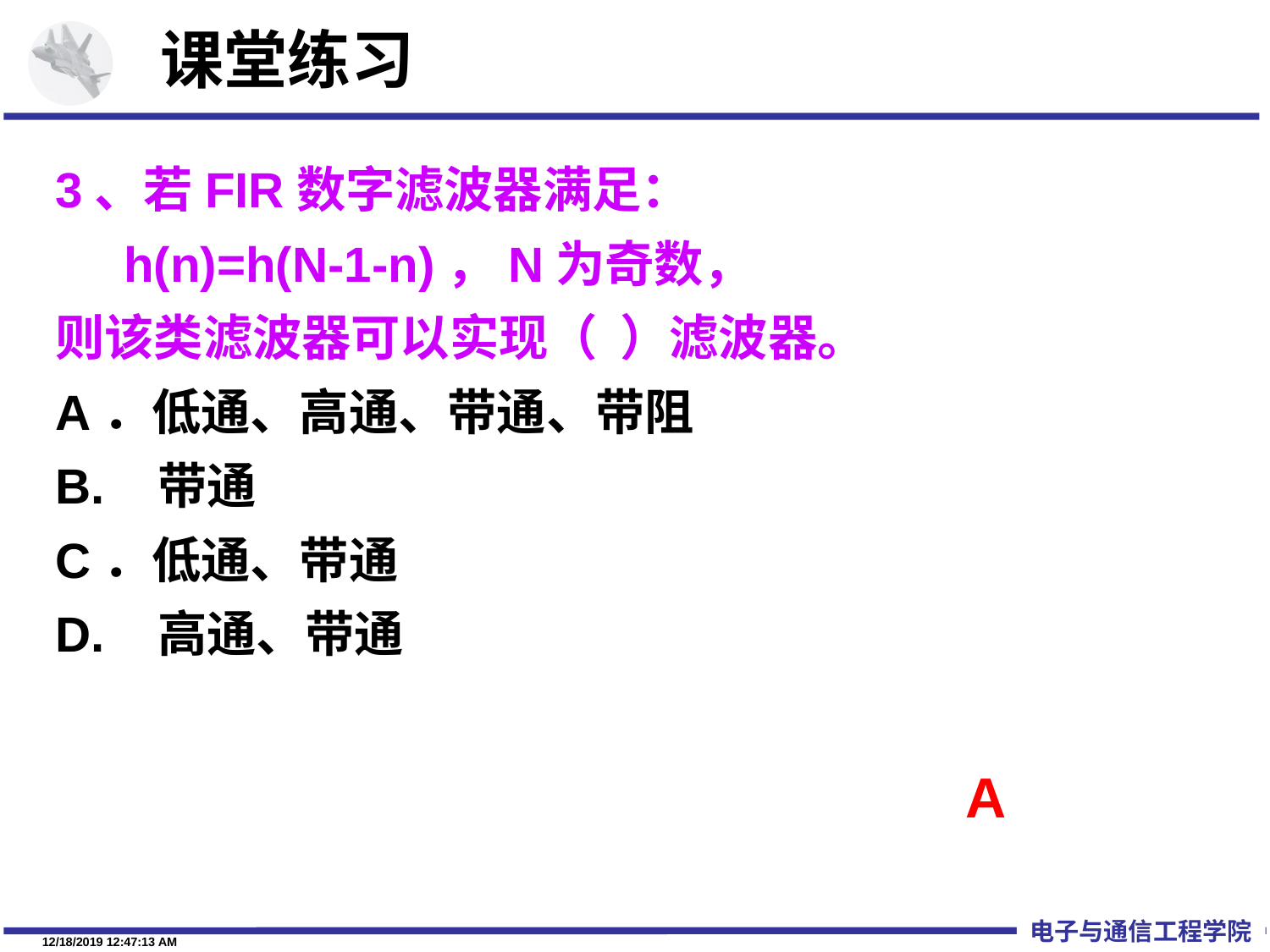

# 课堂练习
3、若FIR数字滤波器满足：
     h(n)=h(N-1-n)，N为奇数，
则该类滤波器可以实现（  ）滤波器。
A．低通、高通、带通、带阻
B.   带通
C．低通、带通
D.   高通、带通
A